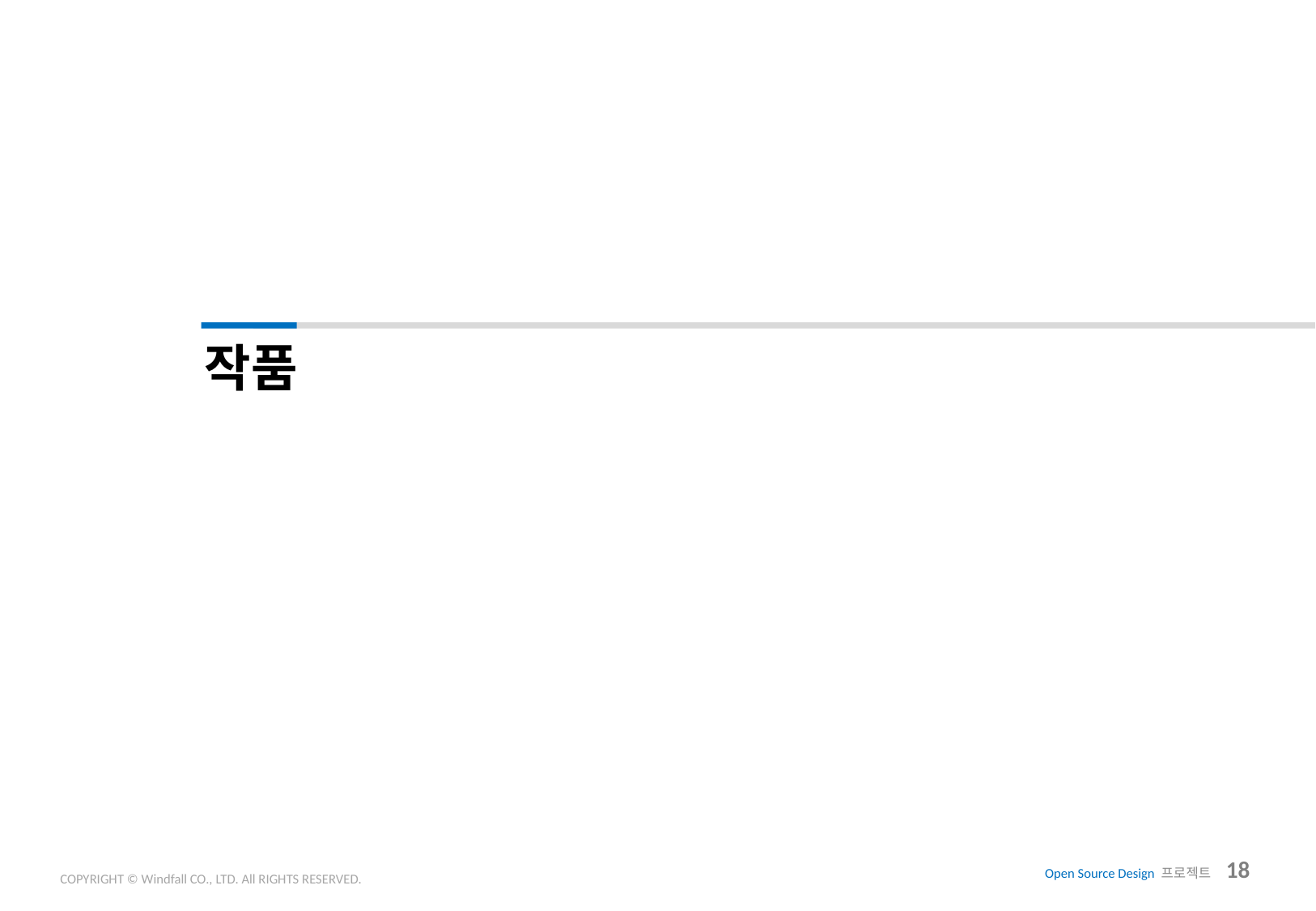

# 작품
Open Source Design 프로젝트   18